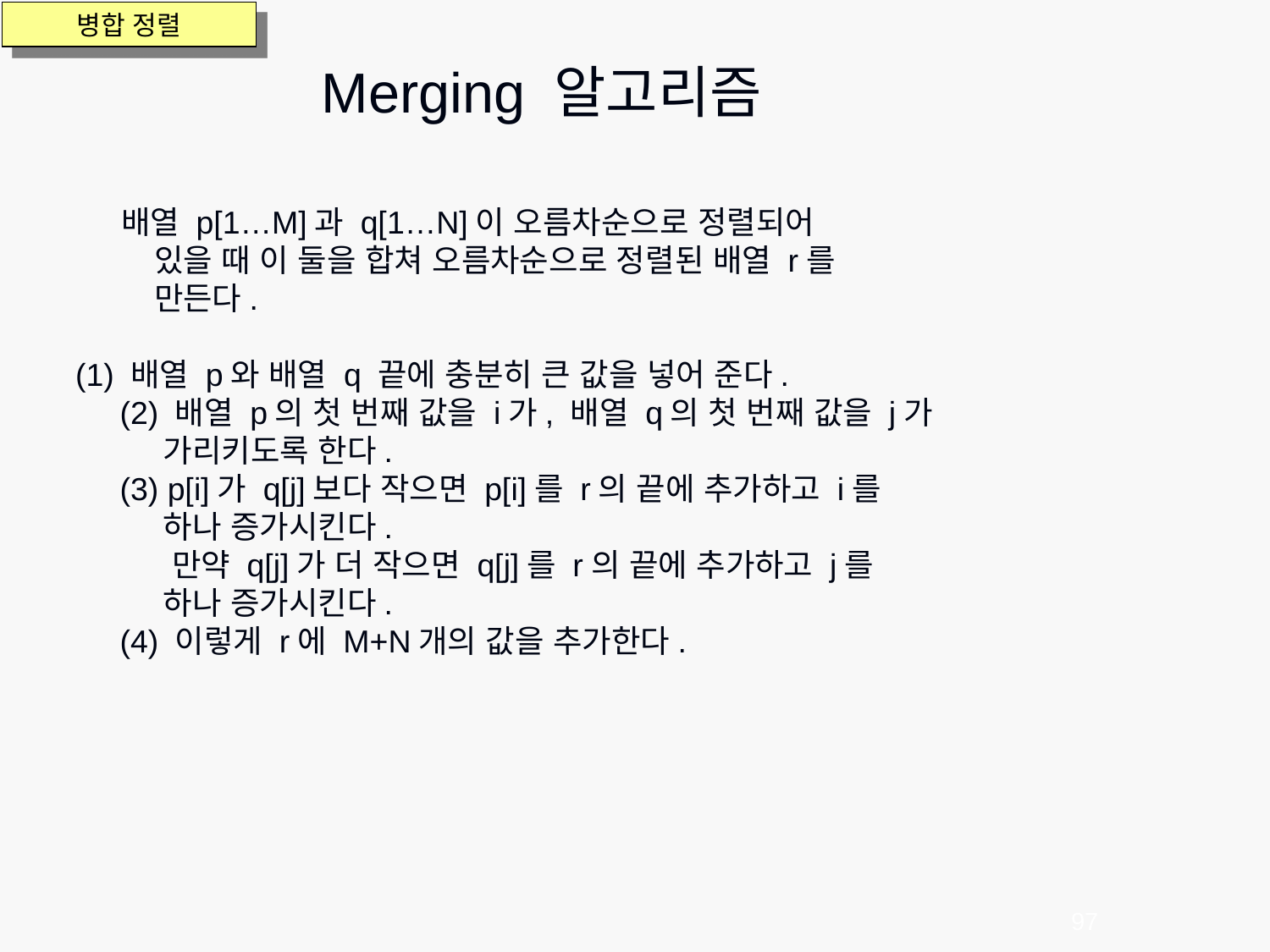

Merging 알고리즘
병합 정렬
배열 p[1…M]과 q[1…N]이 오름차순으로 정렬되어
          있을 때 이 둘을 합쳐 오름차순으로 정렬된 배열 r를
          만든다.
  (1) 배열 p와 배열 q 끝에 충분히 큰 값을 넣어 준다.
       (2) 배열 p의 첫 번째 값을 i가, 배열 q의 첫 번째 값을 j가
           가리키도록 한다.
       (3) p[i]가 q[j]보다 작으면 p[i]를 r의 끝에 추가하고 i를
           하나 증가시킨다.
            만약 q[j]가 더 작으면 q[j]를 r의 끝에 추가하고 j를
           하나 증가시킨다.
       (4) 이렇게 r에 M+N개의 값을 추가한다.
97